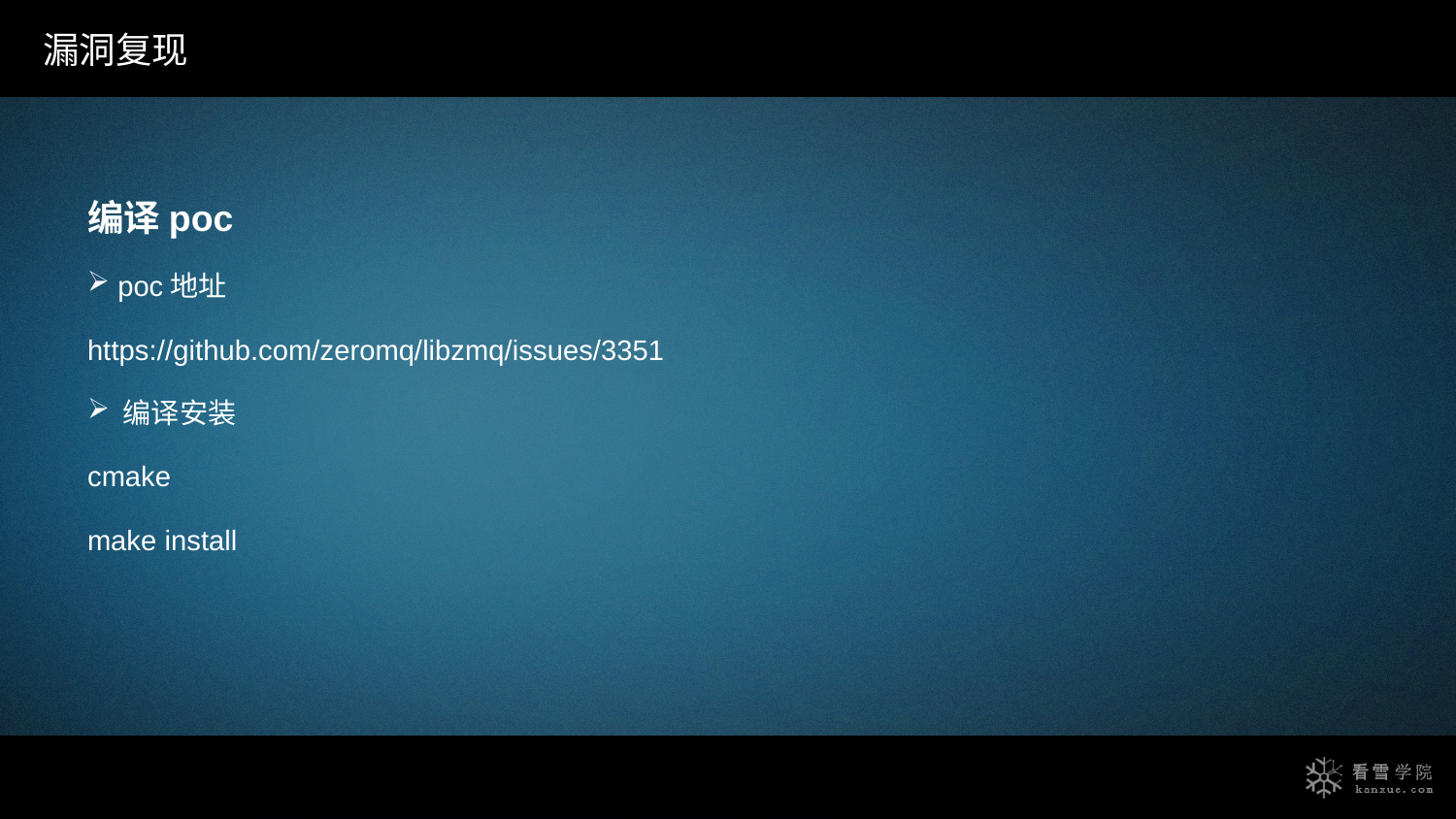

漏洞复现
编译poc
 poc地址
https://github.com/zeromq/libzmq/issues/3351
 编译安装
cmake
make install